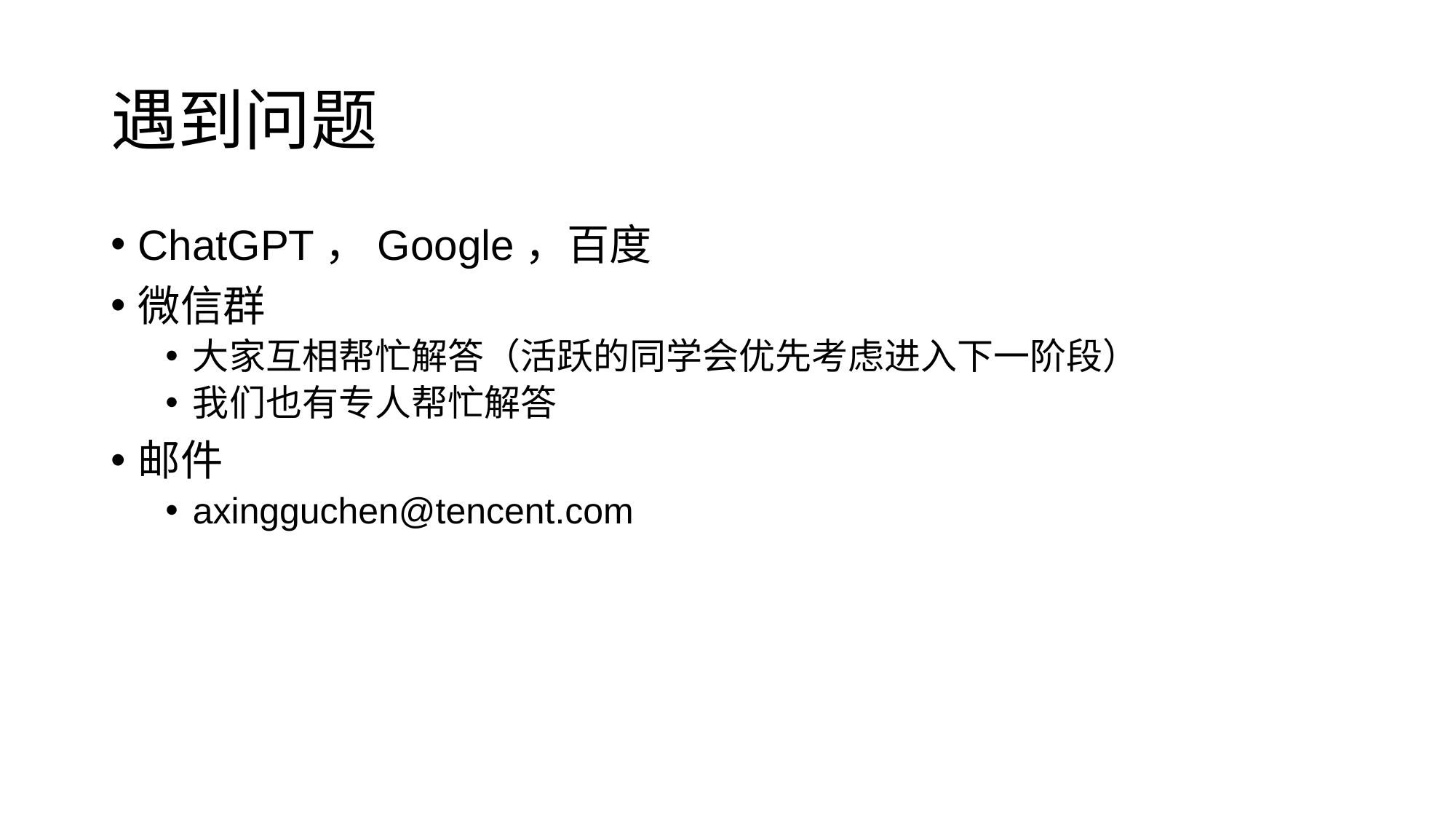

# 遇到问题
ChatGPT，Google，百度
微信群
大家互相帮忙解答（活跃的同学会优先考虑进入下一阶段）
我们也有专人帮忙解答
邮件
axingguchen@tencent.com